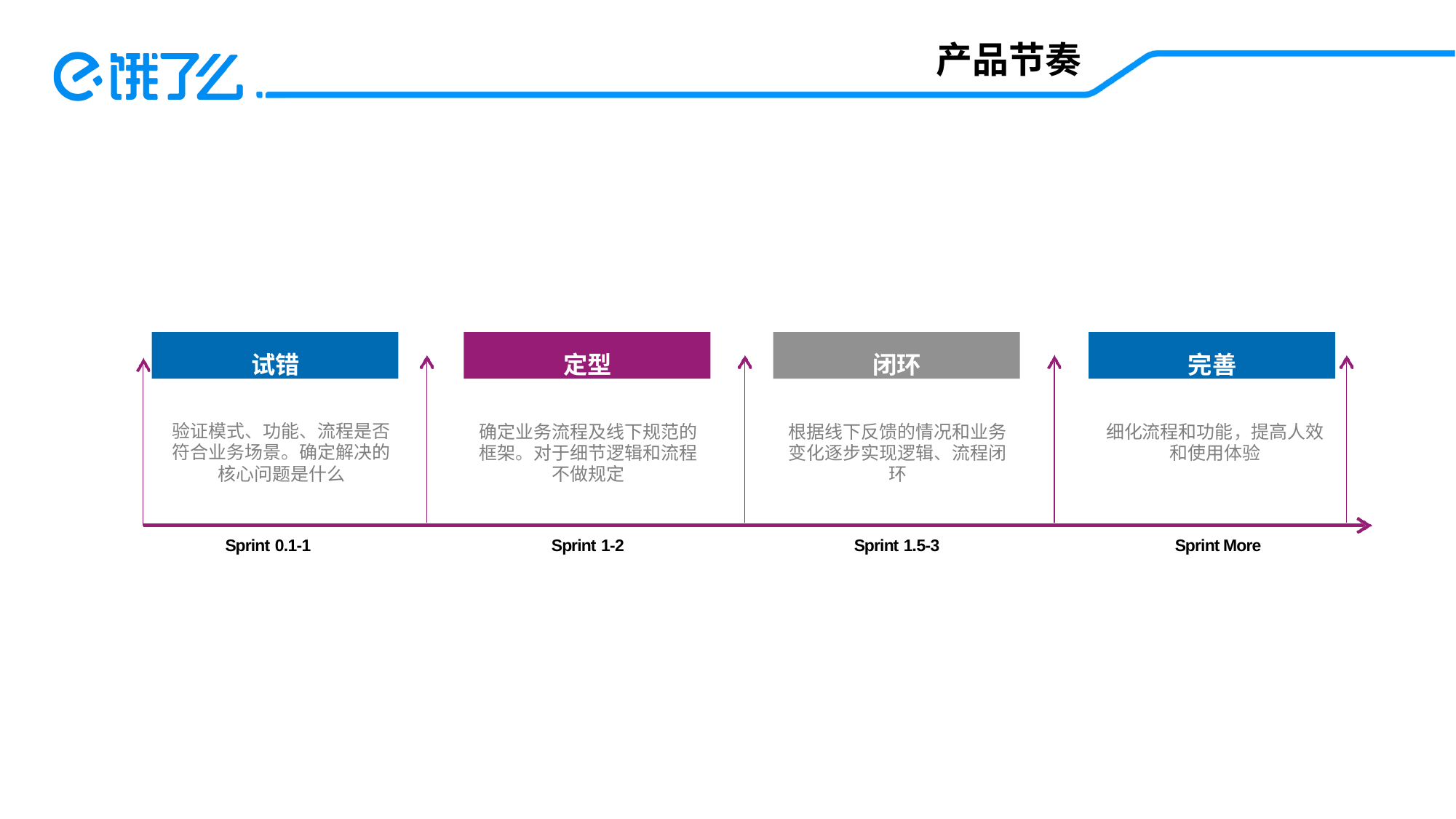

# 产品节奏
试错
定型
闭环
完善

验证模式、功能、流程是否 符合业务场景。确定解决的 核心问题是什么
确定业务流程及线下规范的 框架。对于细节逻辑和流程 不做规定
根据线下反馈的情况和业务 变化逐步实现逻辑、流程闭 环
细化流程和功能，提高人效 和使用体验

Sprint 0.1-1
Sprint 1-2
Sprint 1.5-3
Sprint More